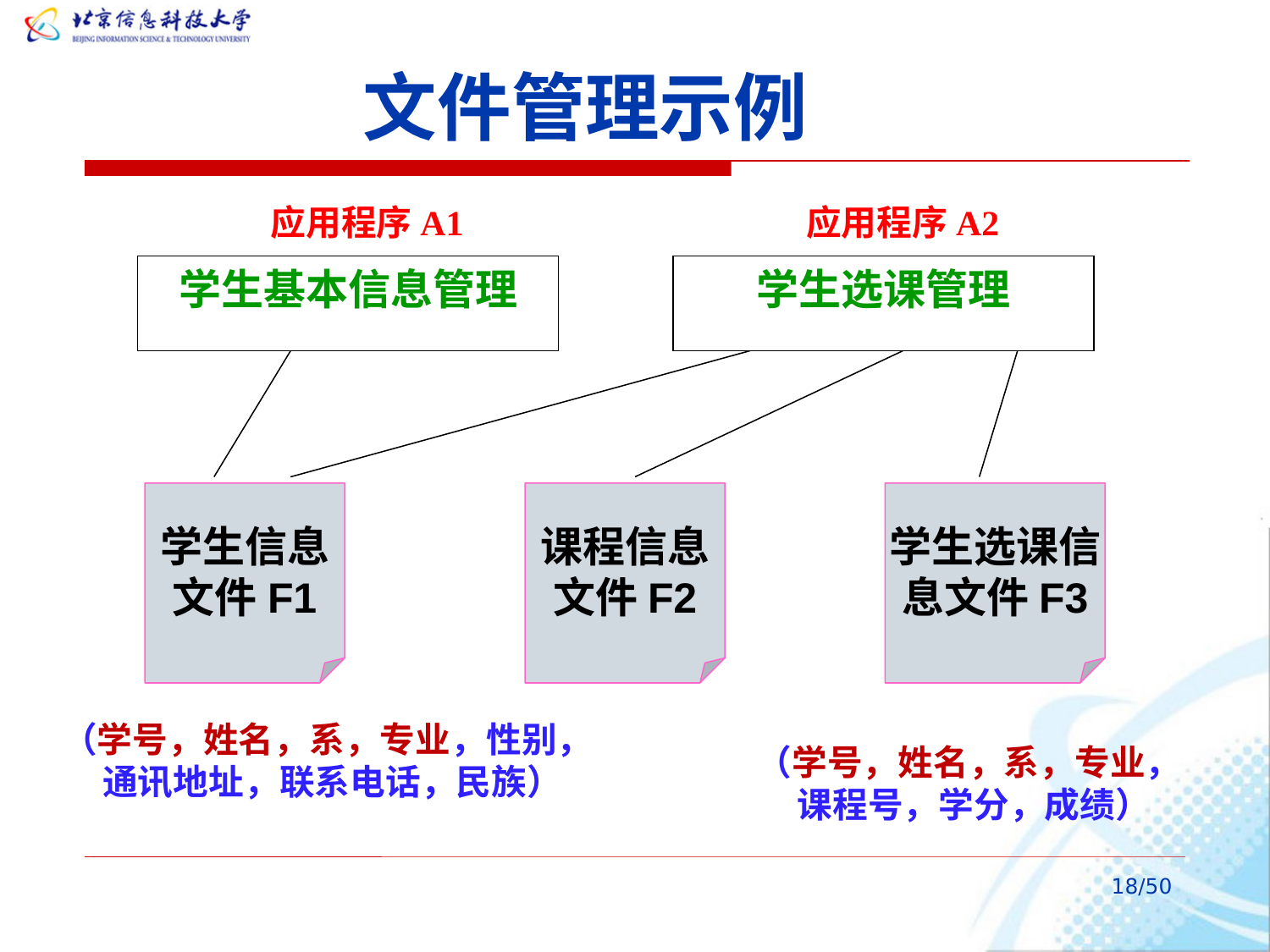

# 文件管理示例
应用程序A1
应用程序A2
学生基本信息管理
学生选课管理

学生信息
文件F1
课程信息
文件F2
学生选课信
息文件F3
（学号，姓名，系，专业，性别，
    通讯地址，联系电话，民族）
（学号，姓名，系，专业，
    课程号，学分，成绩）

18/50